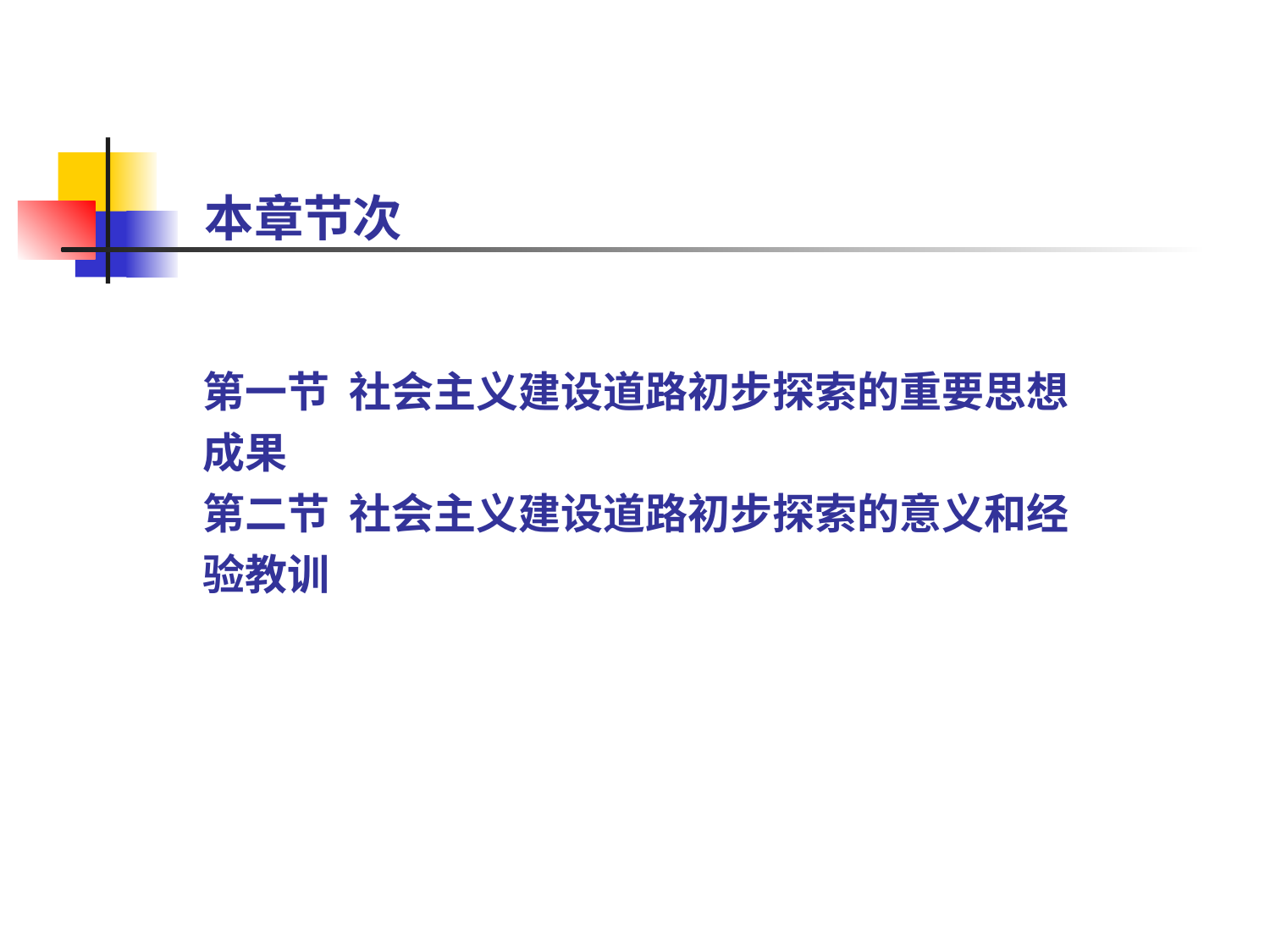

本章节次
第一节  社会主义建设道路初步探索的重要思想成果
第二节  社会主义建设道路初步探索的意义和经验教训